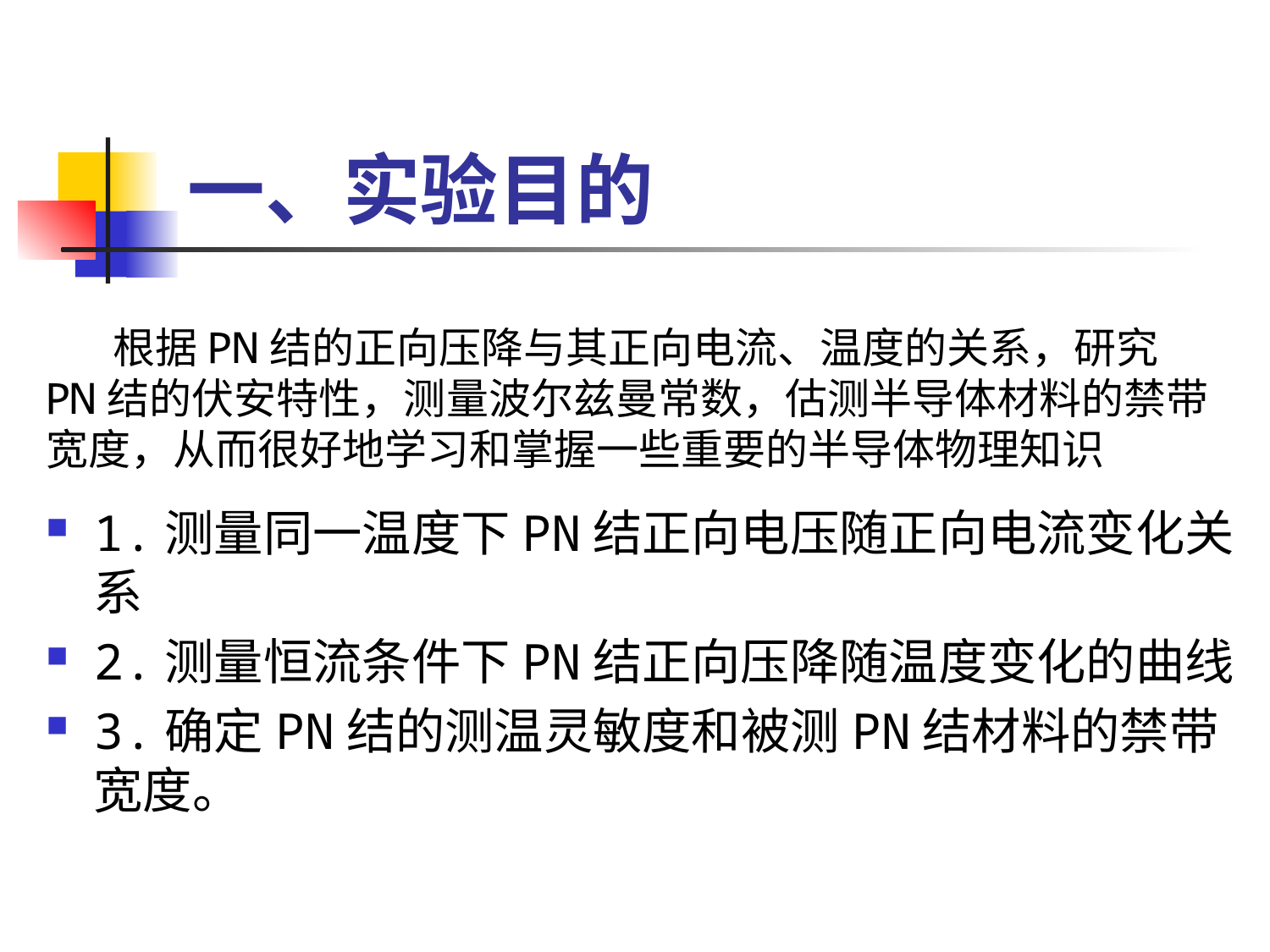

# 一、实验目的
      根据PN结的正向压降与其正向电流、温度的关系，研究PN结的伏安特性，测量波尔兹曼常数，估测半导体材料的禁带宽度，从而很好地学习和掌握一些重要的半导体物理知识
1.测量同一温度下PN结正向电压随正向电流变化关系
2.测量恒流条件下PN结正向压降随温度变化的曲线
3.确定PN结的测温灵敏度和被测PN结材料的禁带宽度。